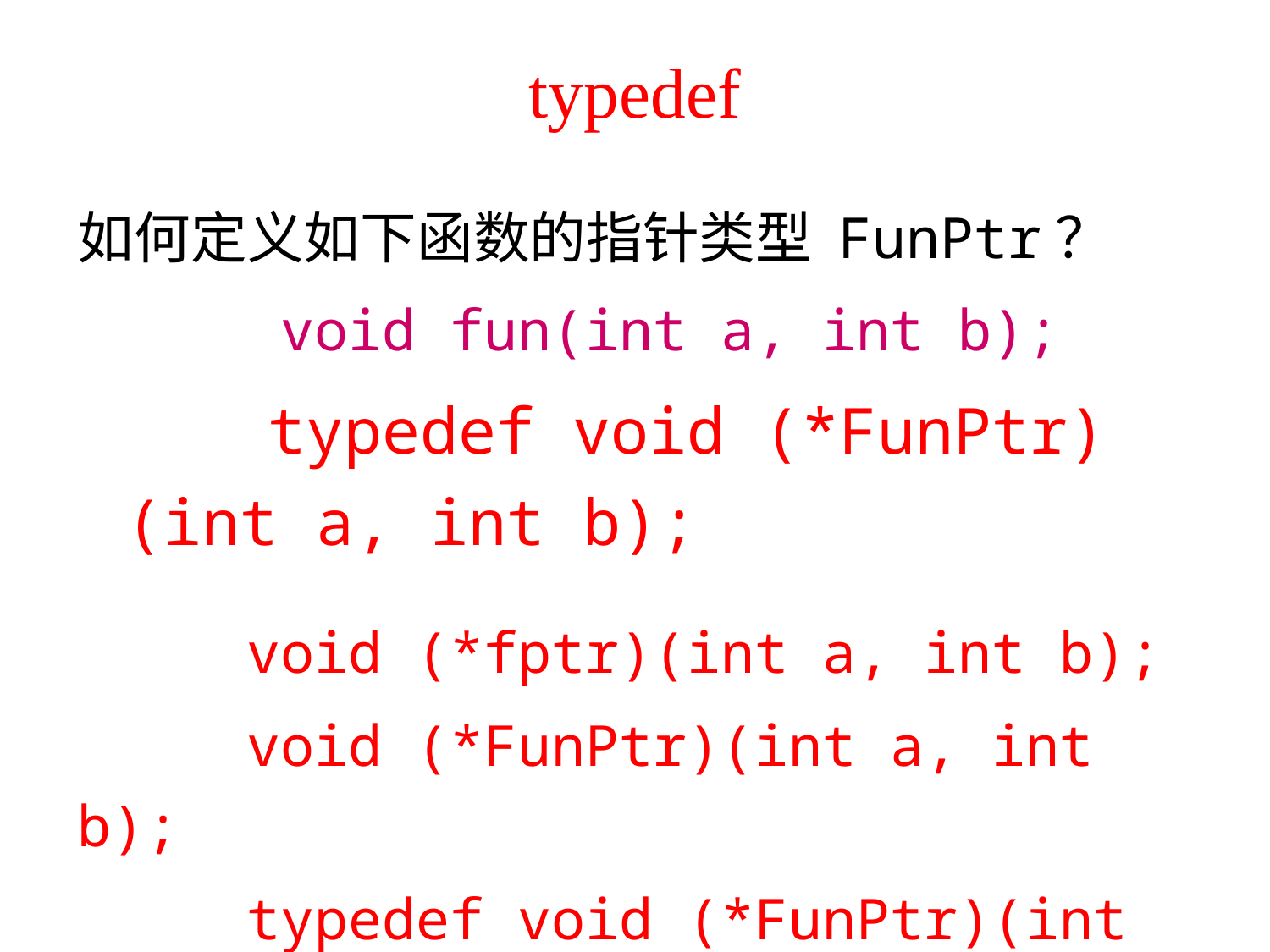

# typedef
如何定义如下函数的指针类型 FunPtr？
      void fun(int a, int b);
     typedef void (*FunPtr)(int a, int b);

     void (*fptr)(int a, int b);
     void (*FunPtr)(int a, int b);
     typedef void (*FunPtr)(int a, int b);
     FunPtr fptr; <==>  void (*fptr)(int a,int b);